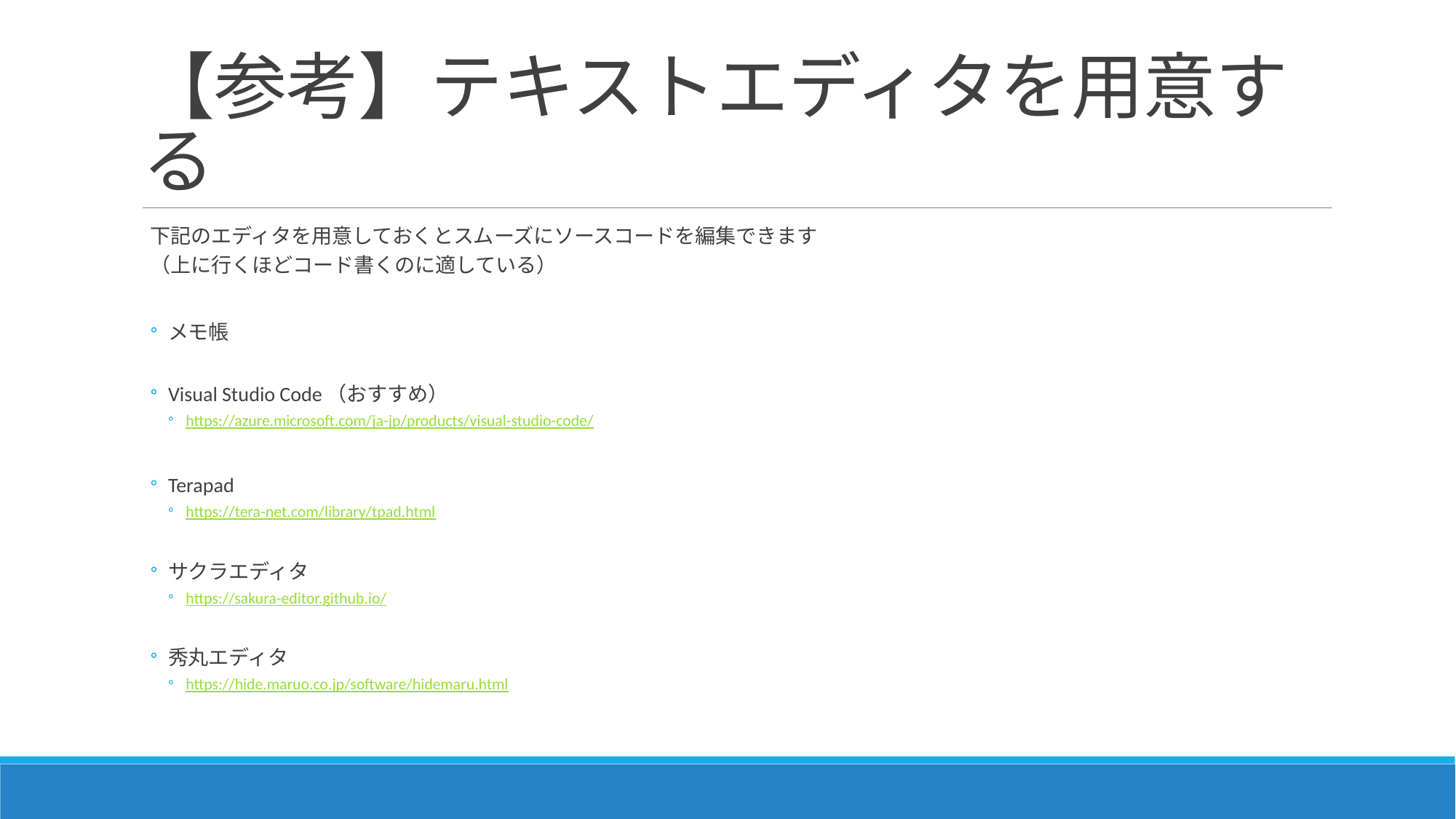

# 【参考】テキストエディタを用意する
下記のエディタを用意しておくとスムーズにソースコードを編集できます
（上に行くほどコード書くのに適している）

メモ帳

Visual Studio Code（おすすめ）
https://azure.microsoft.com/ja-jp/products/visual-studio-code/

Terapad
https://tera-net.com/library/tpad.html

サクラエディタ
https://sakura-editor.github.io/

秀丸エディタ
https://hide.maruo.co.jp/software/hidemaru.html